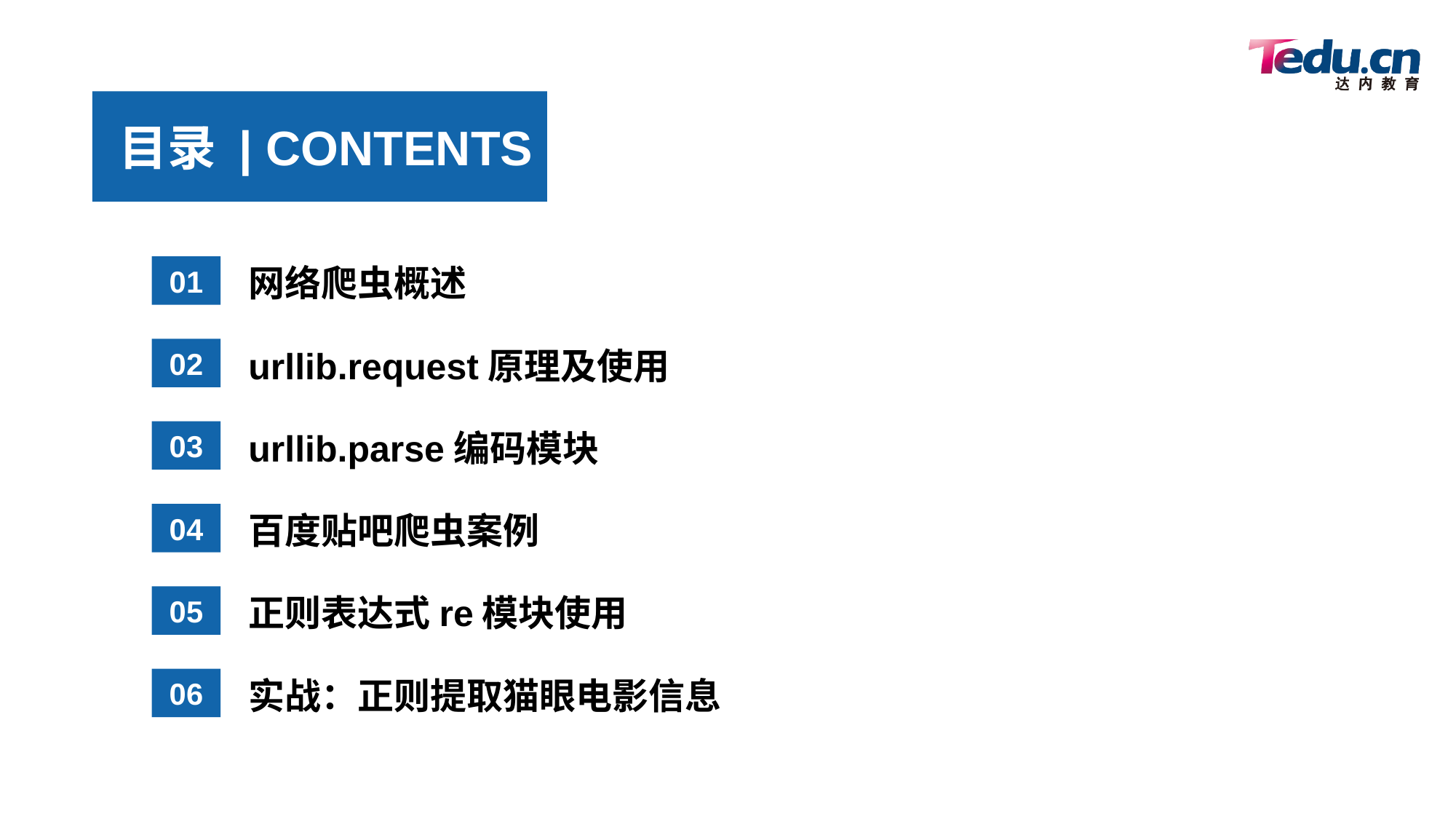

网络爬虫概述
urllib.request原理及使用
urllib.parse编码模块
百度贴吧爬虫案例
正则表达式re模块使用
实战：正则提取猫眼电影信息